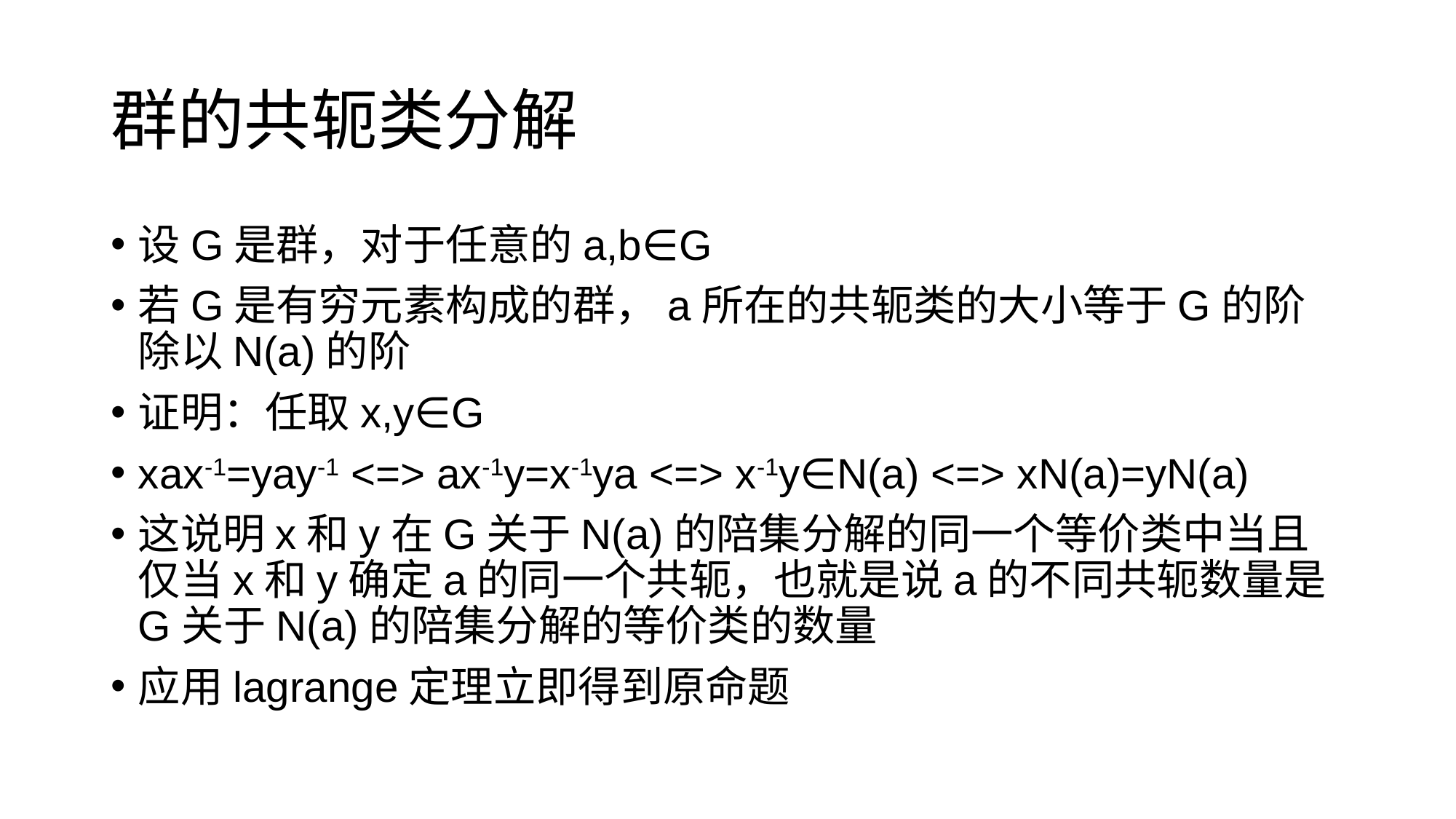

# 群的共轭类分解
设G是群，对于任意的a,b∈G
若G是有穷元素构成的群，a所在的共轭类的大小等于G的阶除以N(a)的阶
证明：任取x,y∈G
xax-1=yay-1 <=> ax-1y=x-1ya <=> x-1y∈N(a) <=> xN(a)=yN(a)
这说明x和y在G关于N(a)的陪集分解的同一个等价类中当且仅当x和y确定a的同一个共轭，也就是说a的不同共轭数量是G关于N(a)的陪集分解的等价类的数量
应用lagrange定理立即得到原命题